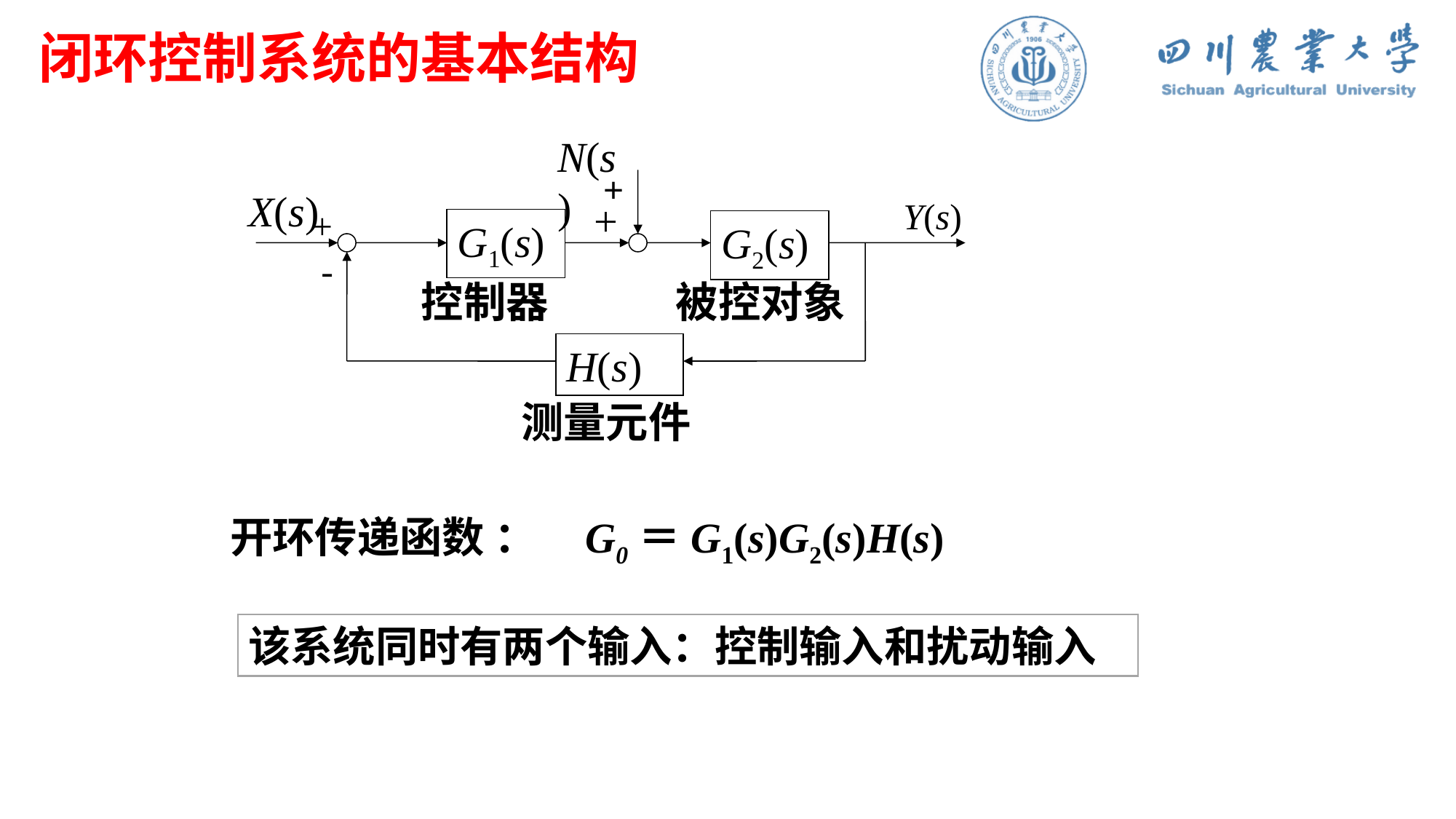

闭环控制系统的基本结构
N(s)
+

X(s)
+
Y(s)
+
G1(s)
G2(s)

-

控制器
被控对象
H(s)

测量元件
开环传递函数 ：    G0＝G1(s)G2(s)H(s)
该系统同时有两个输入：控制输入和扰动输入